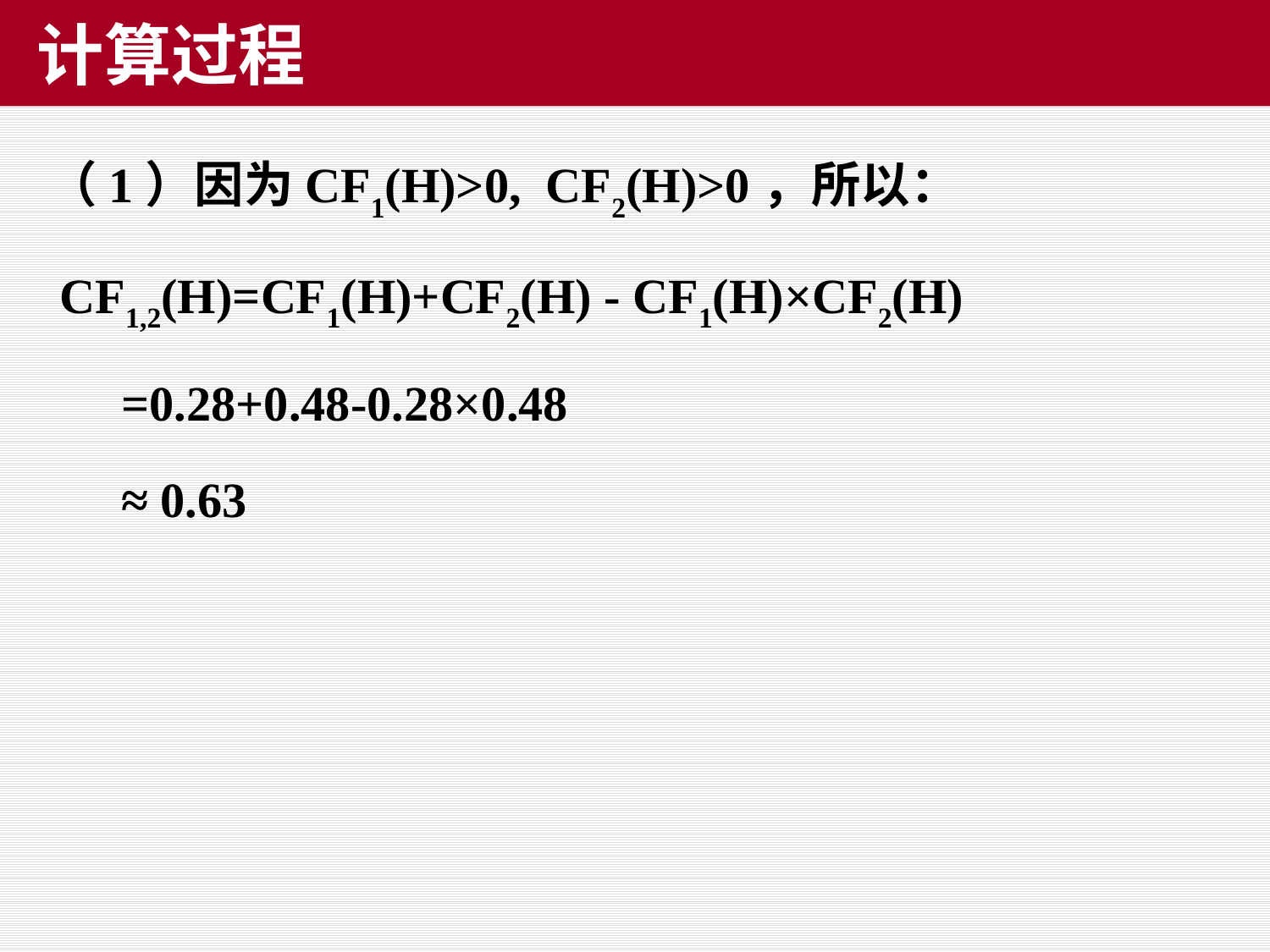

# 计算过程
（1）因为CF1(H)>0,  CF2(H)>0，所以：
 CF1,2(H)=CF1(H)+CF2(H) - CF1(H)×CF2(H)
      =0.28+0.48-0.28×0.48
      ≈ 0.63